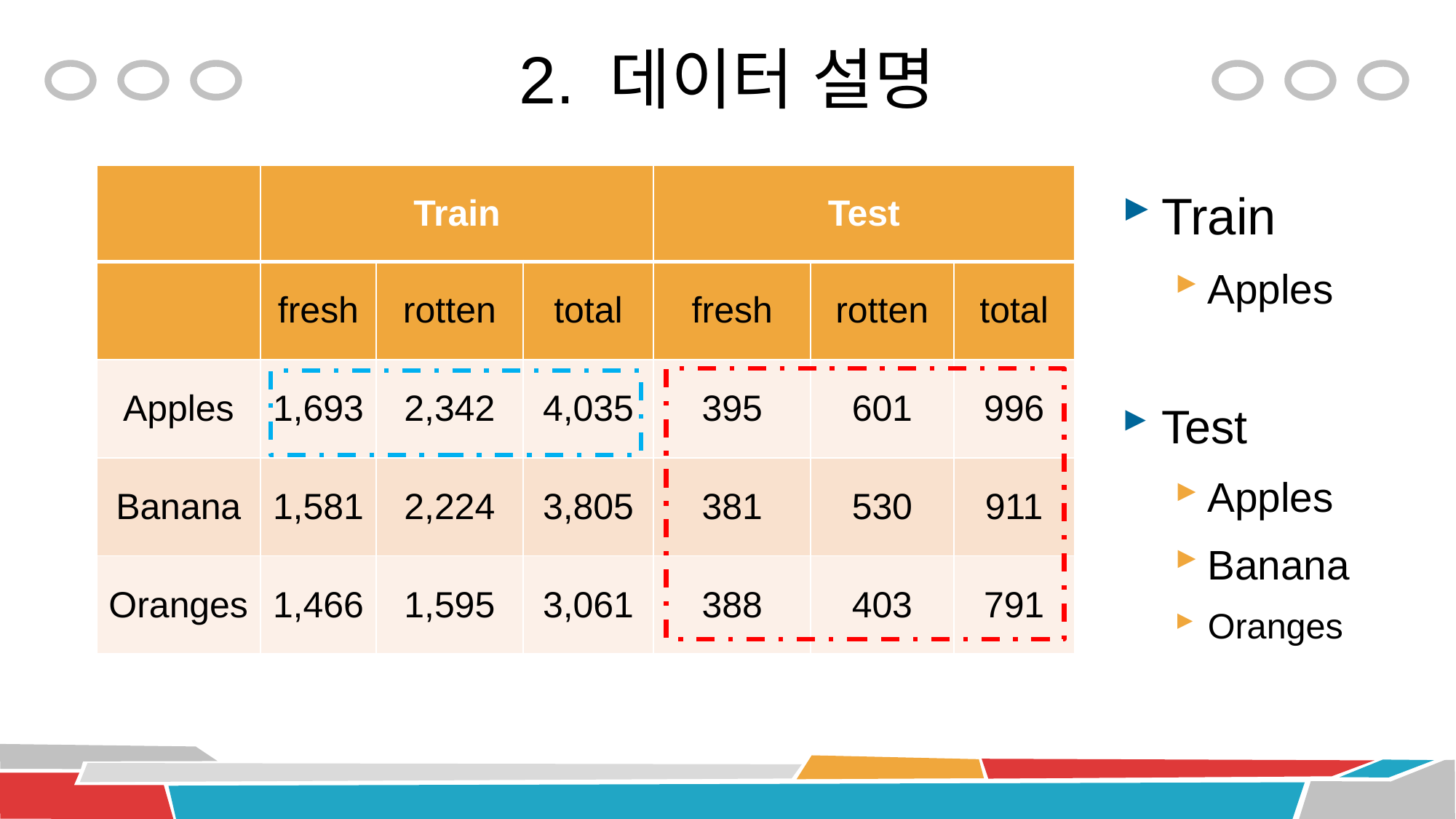

# 2. 데이터 설명
Train
Apples

Test
Apples
Banana
Oranges
|  | Train |  |  | Test |  |  |
| --- | --- | --- | --- | --- | --- | --- |
|  | fresh | rotten | total | fresh | rotten | total |
| Apples | 1,693 | 2,342 | 4,035 | 395 | 601 | 996 |
| Banana | 1,581 | 2,224 | 3,805 | 381 | 530 | 911 |
| Oranges | 1,466 | 1,595 | 3,061 | 388 | 403 | 791 |